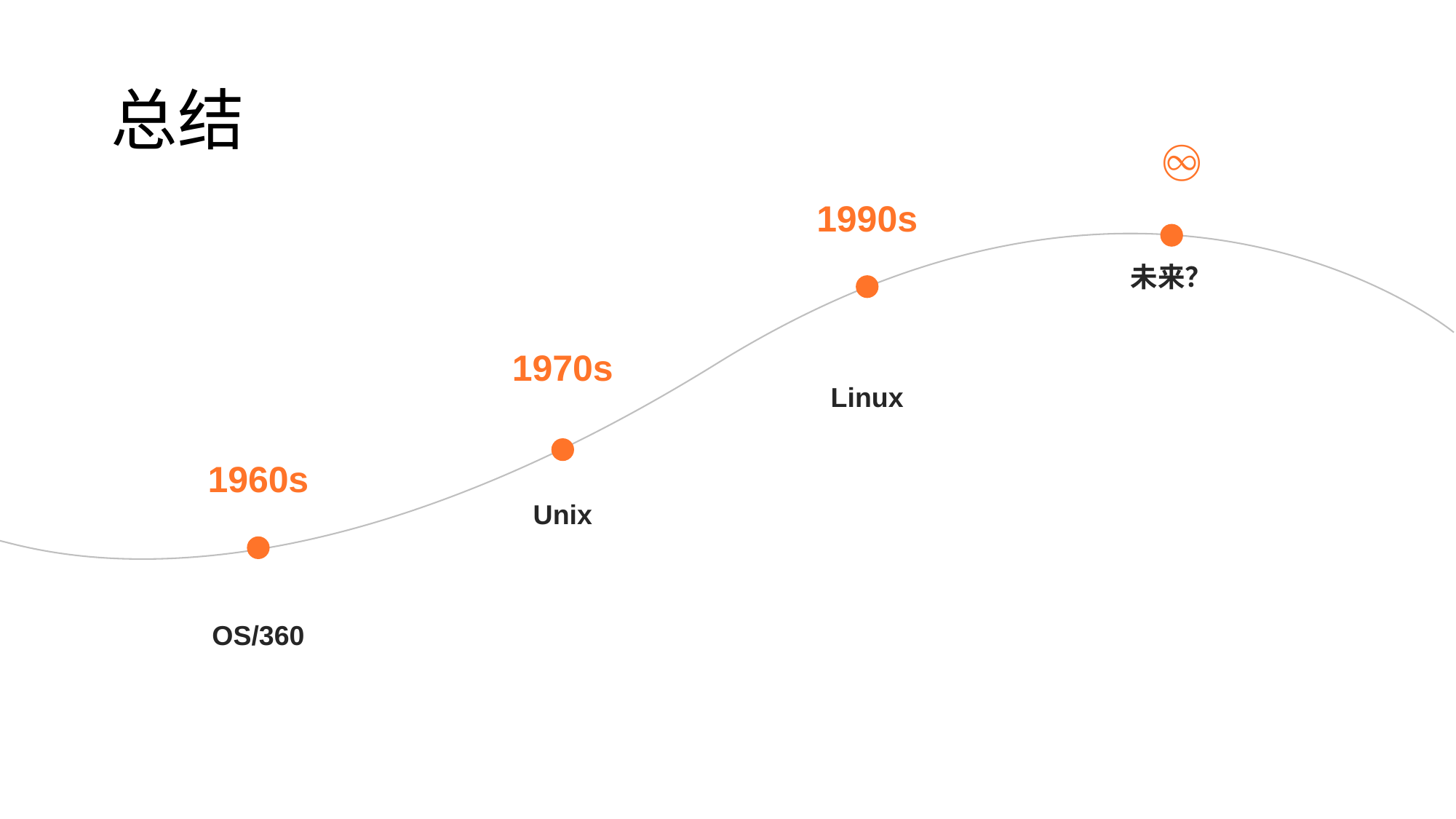

# 总结
  ♾️
1990s

未来？

1970s
Linux

1960s
Unix

OS/360